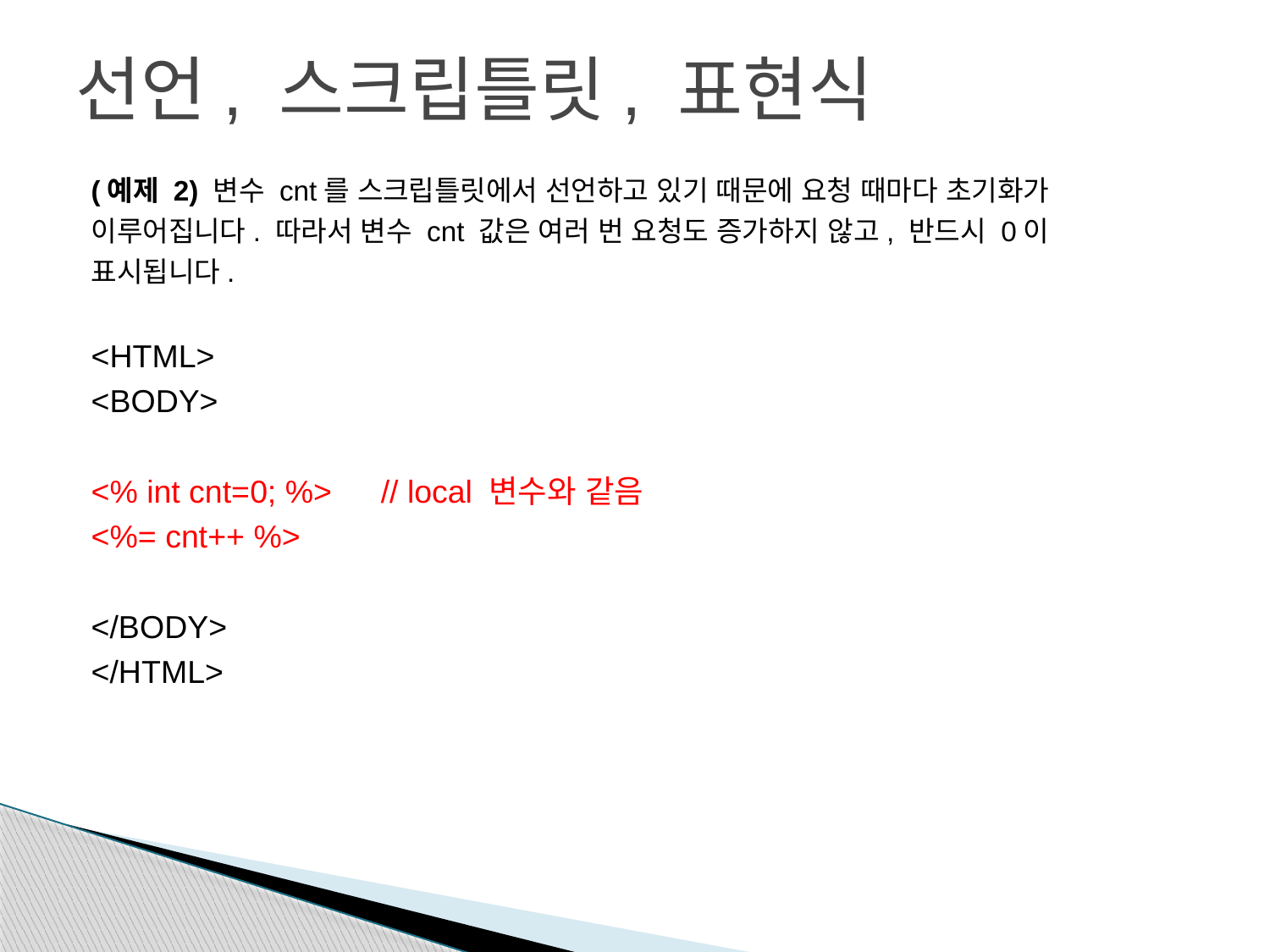

# 선언, 스크립틀릿, 표현식
(예제 2) 변수 cnt를 스크립틀릿에서 선언하고 있기 때문에 요청 때마다 초기화가
이루어집니다. 따라서 변수 cnt 값은 여러 번 요청도 증가하지 않고, 반드시 0이
표시됩니다.

<HTML>
<BODY>

<% int cnt=0; %> 	// local 변수와 같음
<%= cnt++ %>

</BODY>
</HTML>